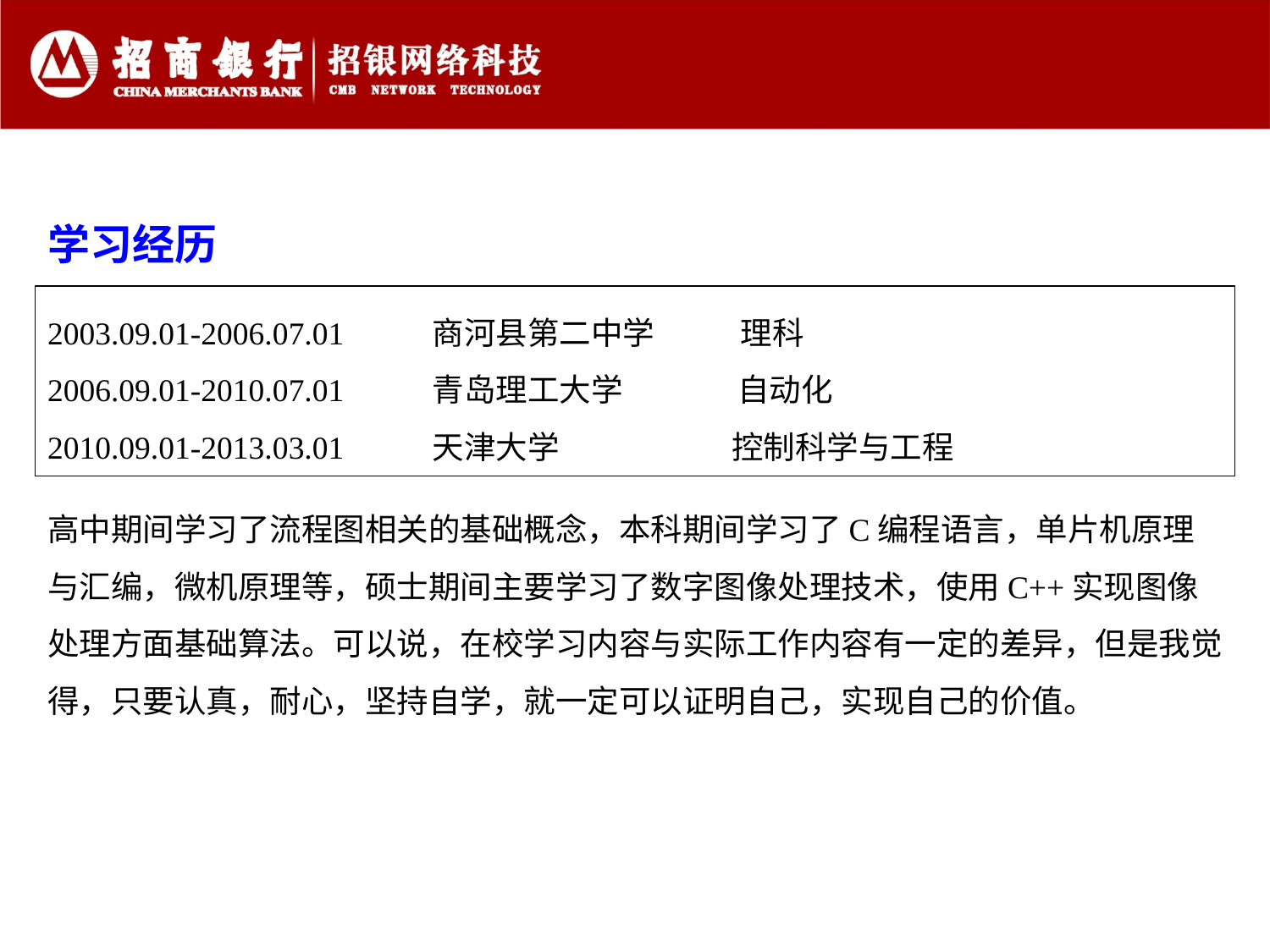

学习经历

2003.09.01-2006.07.01          商河县第二中学            理科
2006.09.01-2010.07.01          青岛理工大学                自动化
2010.09.01-2013.03.01          天津大学                        控制科学与工程

高中期间学习了流程图相关的基础概念，本科期间学习了C编程语言，单片机原理与汇编，微机原理等，硕士期间主要学习了数字图像处理技术，使用C++实现图像处理方面基础算法。可以说，在校学习内容与实际工作内容有一定的差异，但是我觉得，只要认真，耐心，坚持自学，就一定可以证明自己，实现自己的价值。